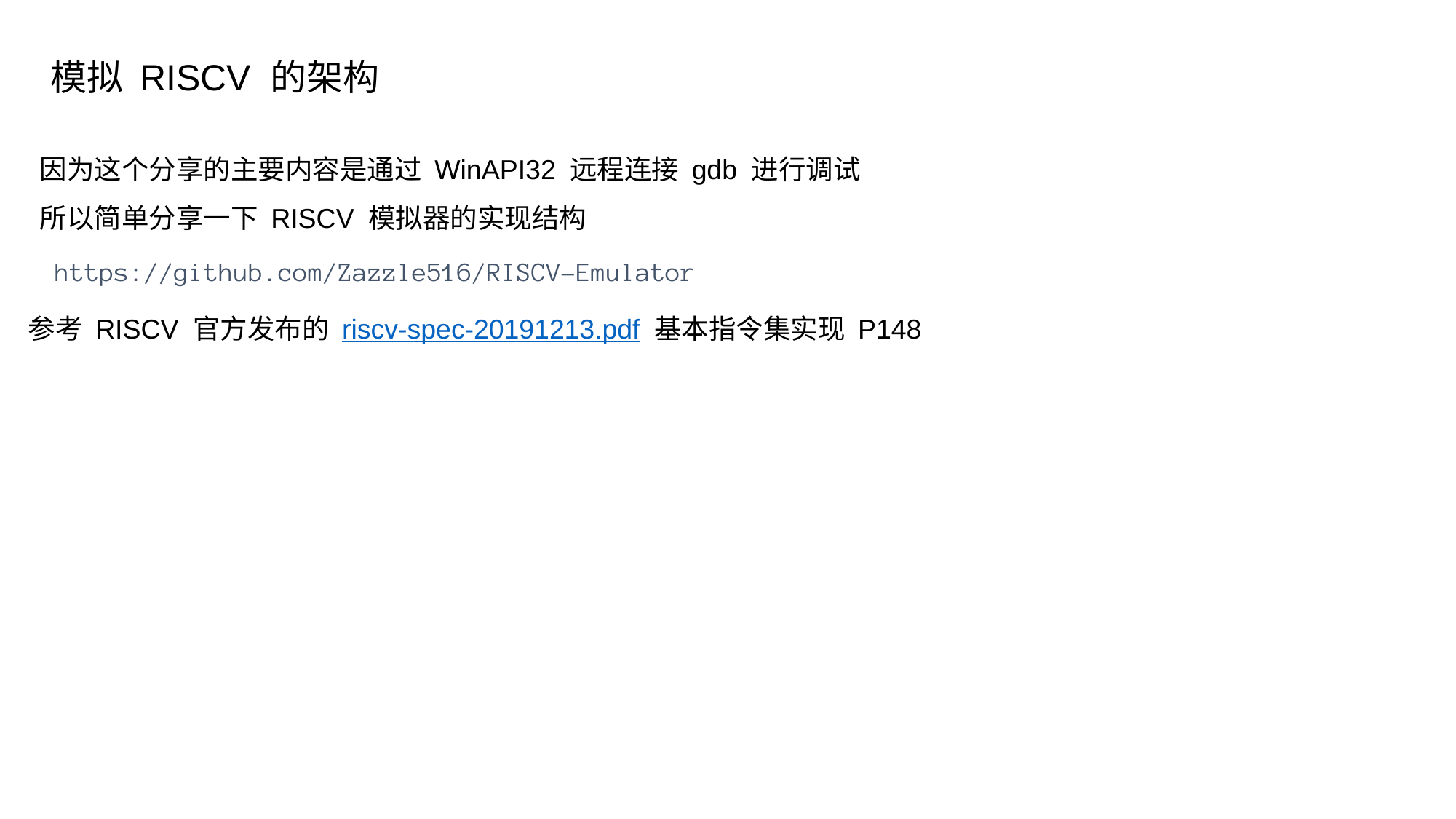

模拟 RISCV 的架构
因为这个分享的主要内容是通过 WinAPI32 远程连接 gdb 进行调试
所以简单分享一下 RISCV 模拟器的实现结构
https://github.com/Zazzle516/RISCV-Emulator
参考 RISCV 官方发布的 riscv-spec-20191213.pdf 基本指令集实现 P148